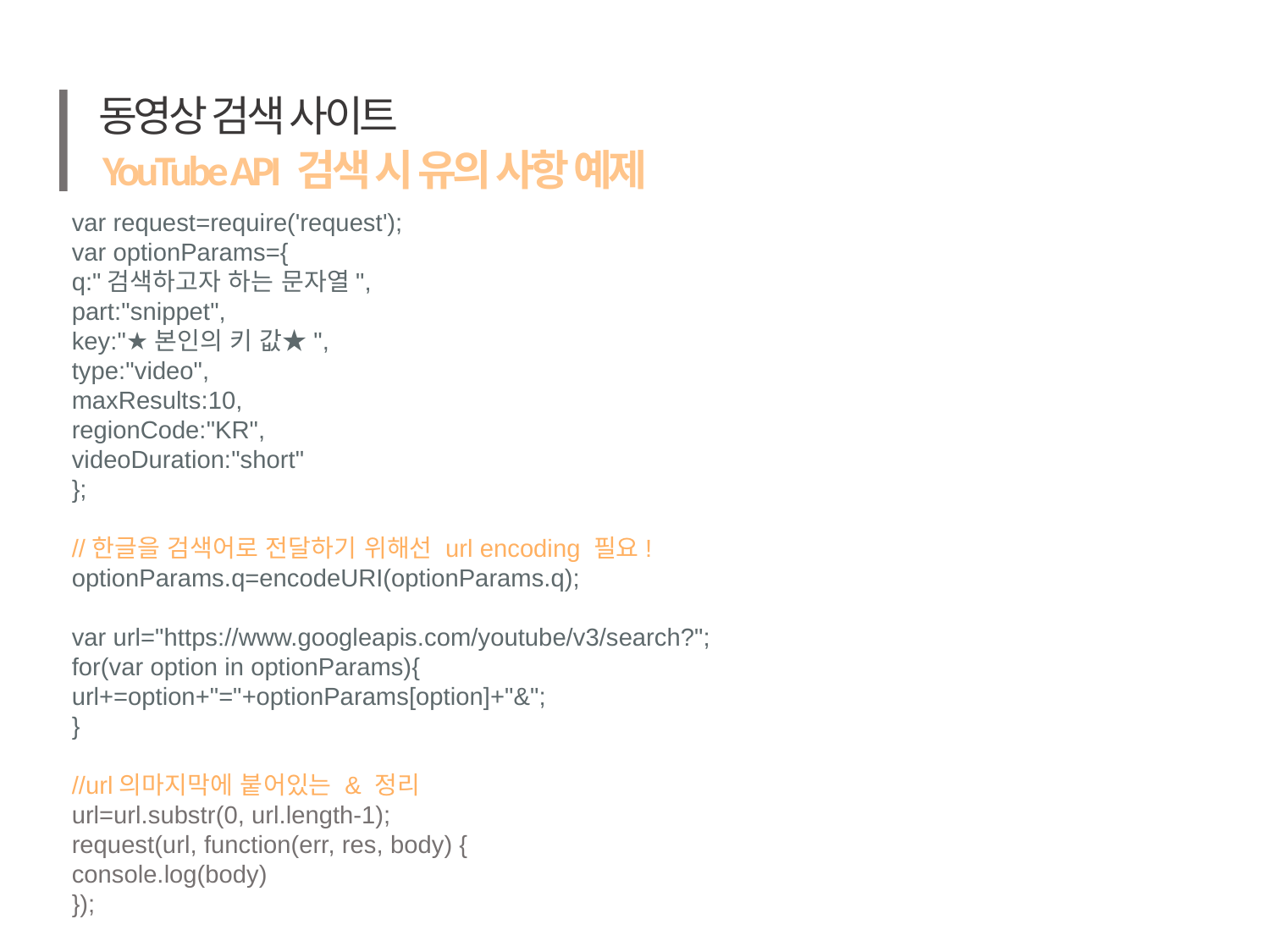

동영상 검색 사이트

YouTube API 검색 시 유의 사항 예제
var request=require('request');
var optionParams={
q:"검색하고자 하는 문자열",
part:"snippet",
key:"★본인의 키 값★",
type:"video",
maxResults:10,
regionCode:"KR",
videoDuration:"short"
};
//한글을 검색어로 전달하기 위해선 url encoding 필요!
optionParams.q=encodeURI(optionParams.q);
var url="https://www.googleapis.com/youtube/v3/search?";
for(var option in optionParams){
url+=option+"="+optionParams[option]+"&";
}
//url의마지막에 붙어있는 & 정리
url=url.substr(0, url.length-1);
request(url, function(err, res, body) {
console.log(body)
});